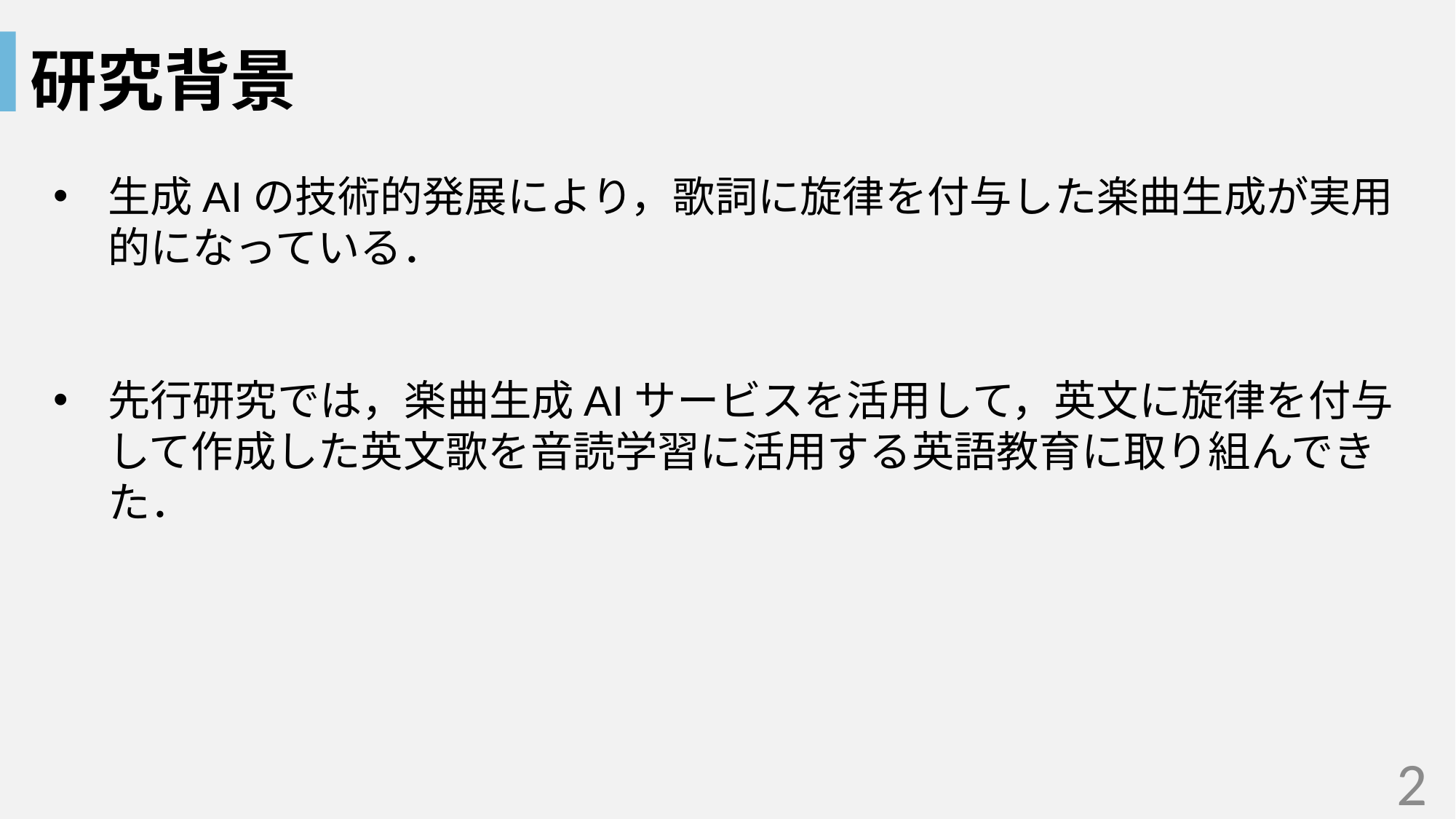

研究背景
生成AIの技術的発展により，歌詞に旋律を付与した楽曲生成が実用的になっている．

先行研究では，楽曲生成AIサービスを活用して，英文に旋律を付与して作成した英文歌を音読学習に活用する英語教育に取り組んできた．
2